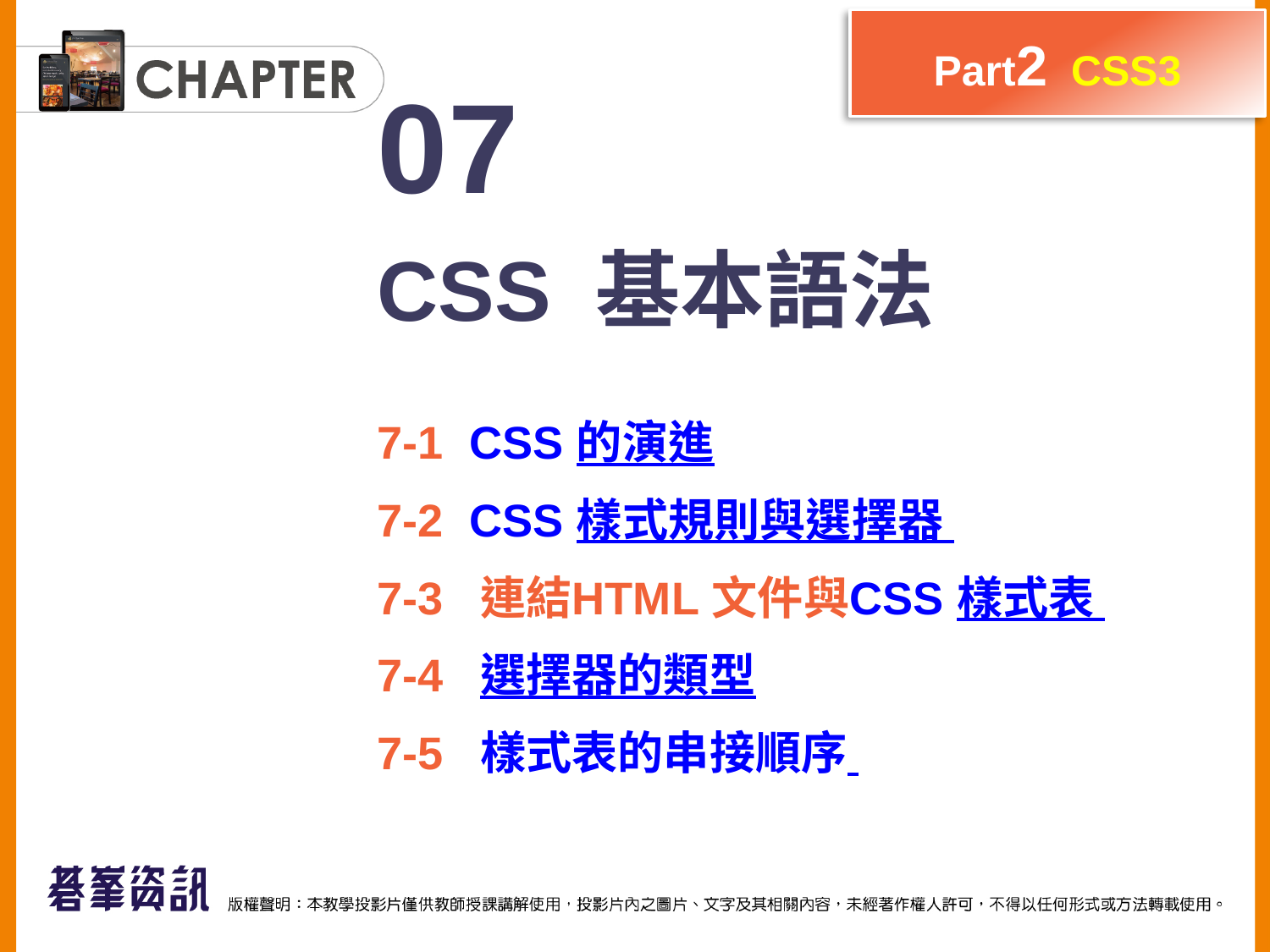

07
CSS 基本語法
7-1  CSS 的演進
7-2  CSS 樣式規則與選擇器
7-3  連結HTML 文件與CSS 樣式表
7-4  選擇器的類型
7-5  樣式表的串接順序